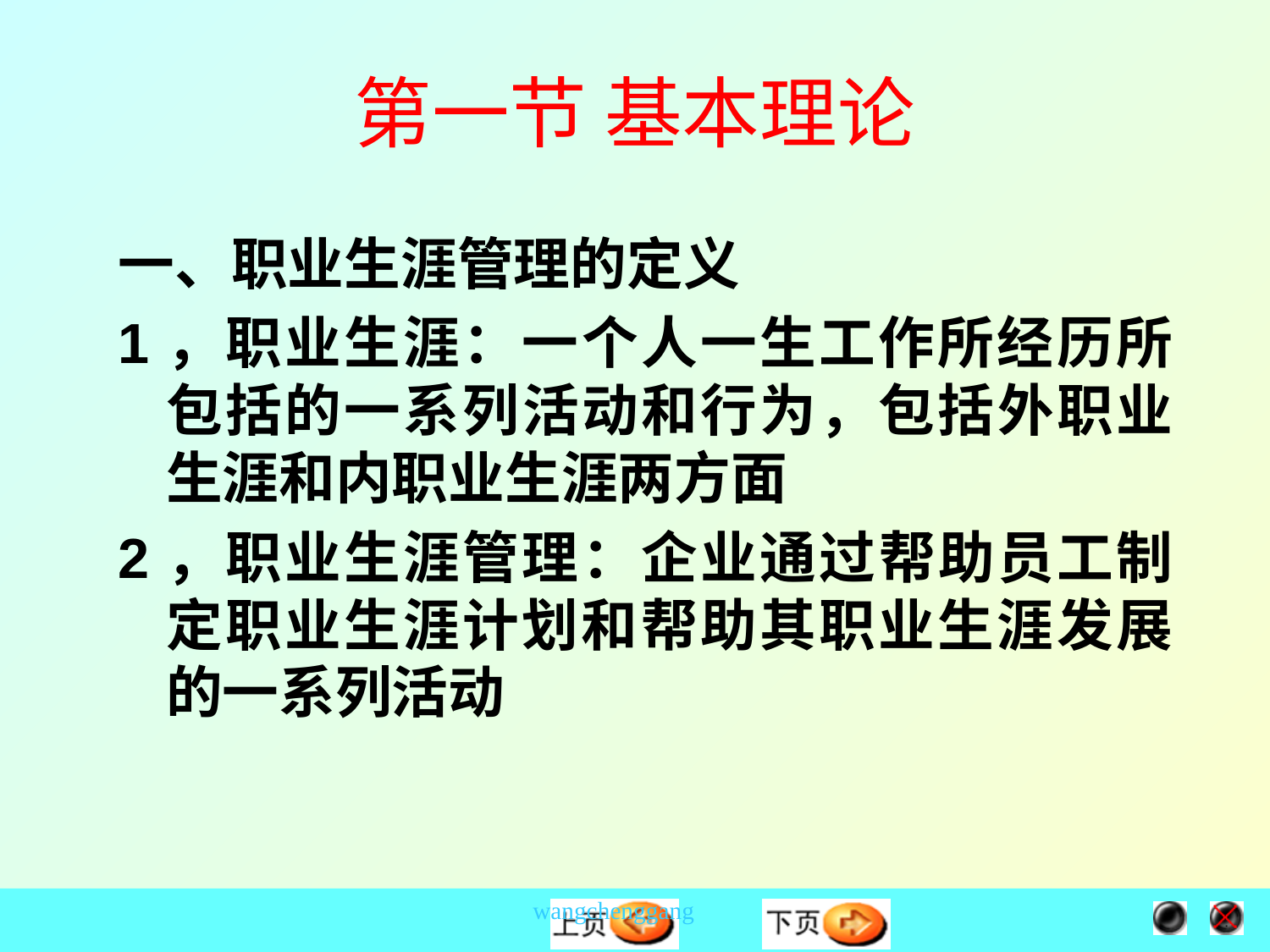

# 第一节 基本理论
一、职业生涯管理的定义
1，职业生涯：一个人一生工作所经历所包括的一系列活动和行为，包括外职业生涯和内职业生涯两方面
2，职业生涯管理：企业通过帮助员工制定职业生涯计划和帮助其职业生涯发展的一系列活动
wangchenggang